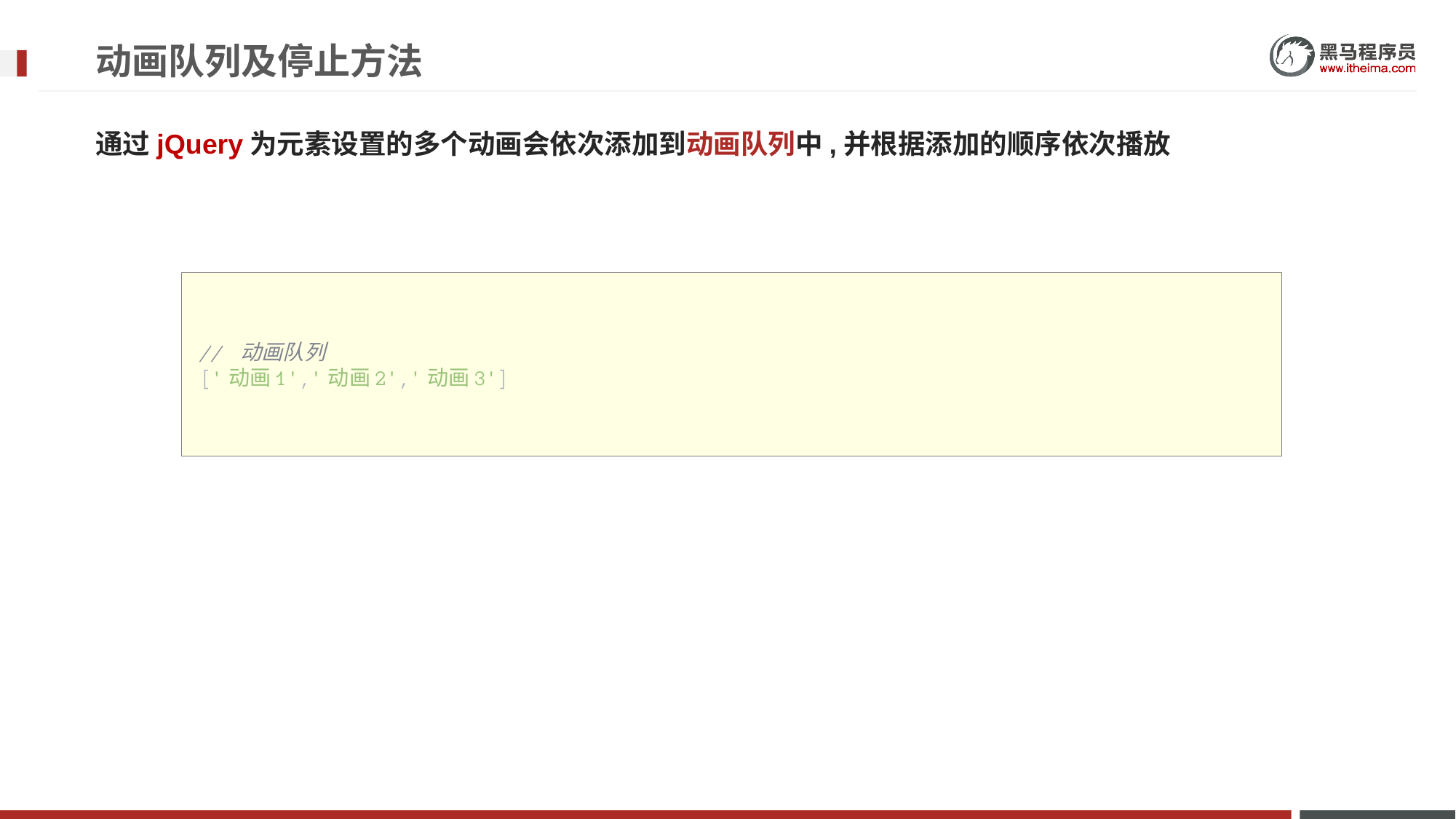

# 动画队列及停止方法
通过jQuery为元素设置的多个动画会依次添加到动画队列中,并根据添加的顺序依次播放

      // 动画队列
      ['动画1','动画2','动画3']